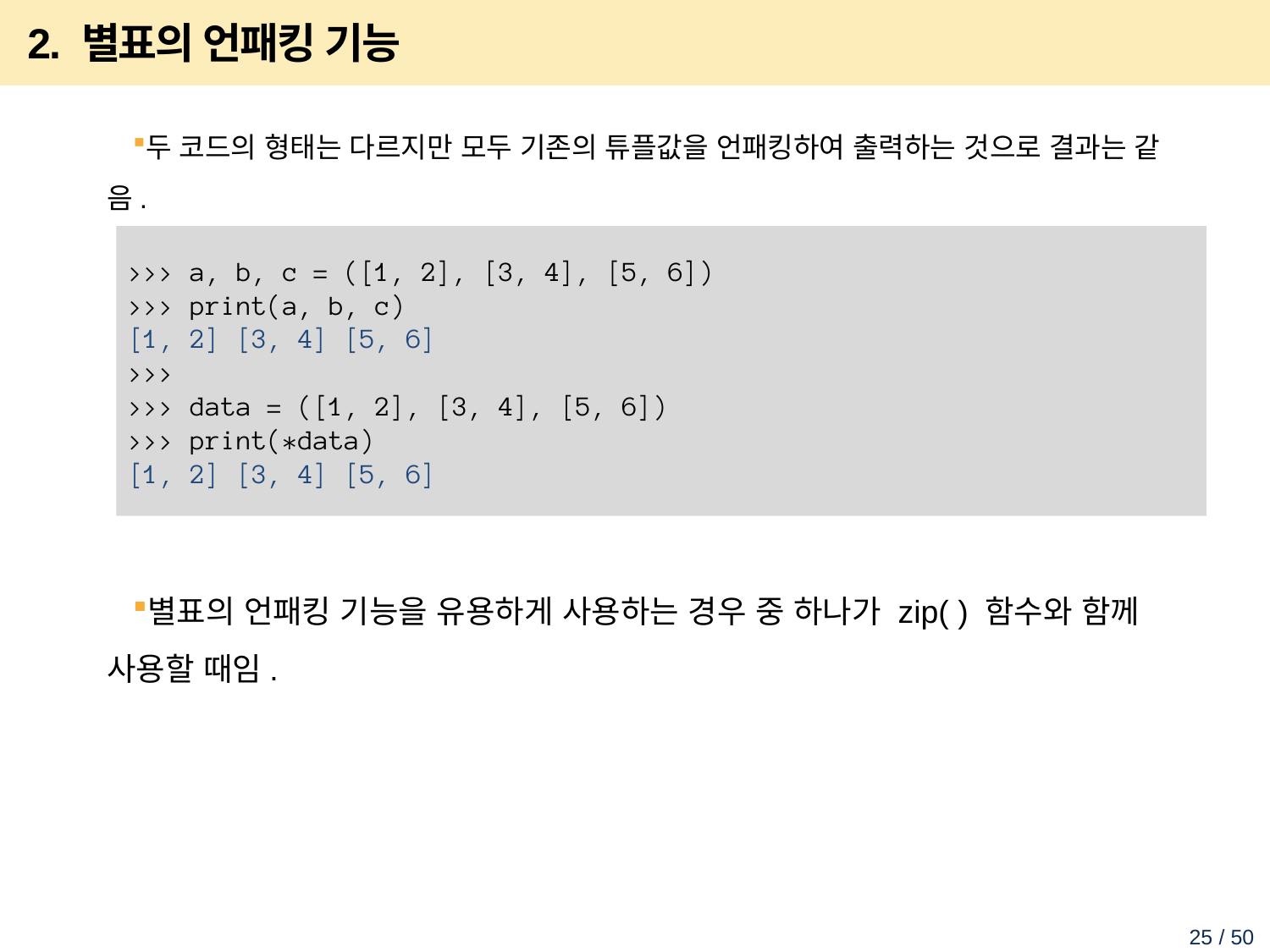

# 2. 별표의 언패킹 기능
두 코드의 형태는 다르지만 모두 기존의 튜플값을 언패킹하여 출력하는 것으로 결과는 같음.

별표의 언패킹 기능을 유용하게 사용하는 경우 중 하나가 zip( ) 함수와 함께 사용할 때임.
>>> a, b, c = ([1, 2], [3, 4], [5, 6])
>>> print(a, b, c)
[1, 2] [3, 4] [5, 6]
>>>
>>> data = ([1, 2], [3, 4], [5, 6])
>>> print(*data)
[1, 2] [3, 4] [5, 6]